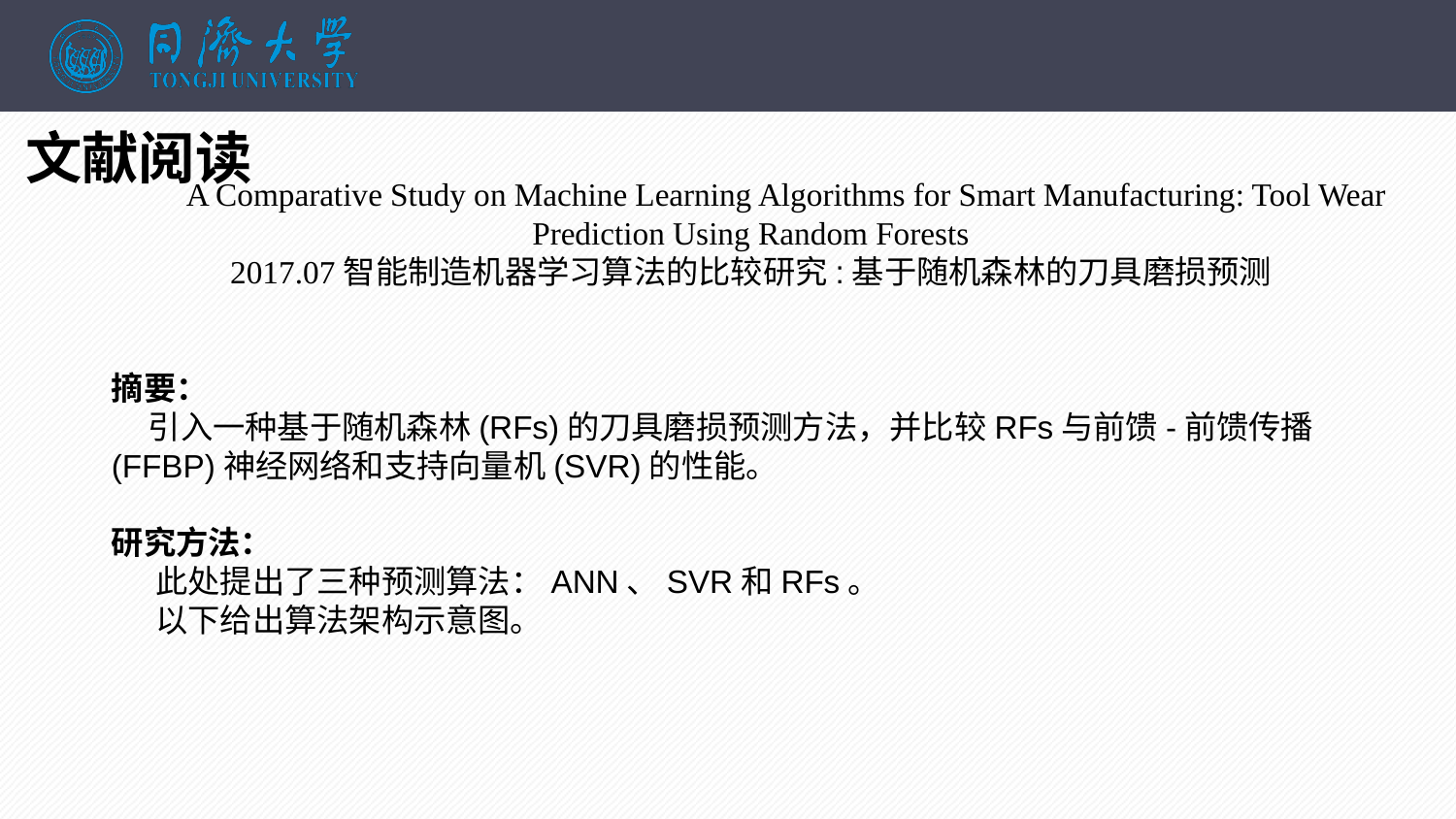

文献阅读
        A Comparative Study on Machine Learning Algorithms for Smart Manufacturing: Tool Wear Prediction Using Random Forests
2017.07智能制造机器学习算法的比较研究:基于随机森林的刀具磨损预测

摘要：
    引入一种基于随机森林(RFs)的刀具磨损预测方法，并比较RFs与前馈-前馈传播(FFBP)神经网络和支持向量机(SVR)的性能。

研究方法：
     此处提出了三种预测算法：ANN、SVR和RFs。
     以下给出算法架构示意图。